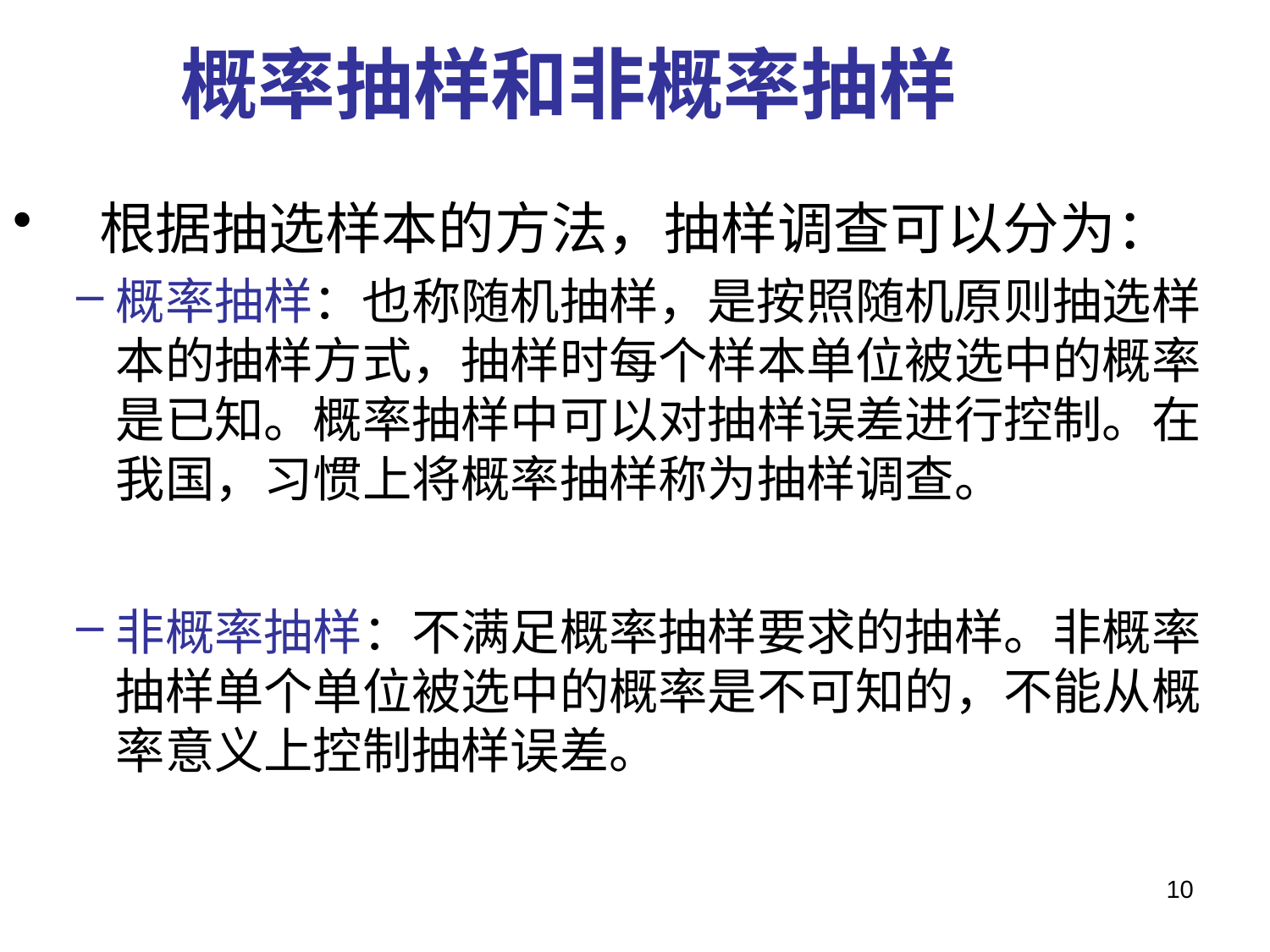

# 概率抽样和非概率抽样
  根据抽选样本的方法，抽样调查可以分为：
概率抽样：也称随机抽样，是按照随机原则抽选样本的抽样方式，抽样时每个样本单位被选中的概率是已知。概率抽样中可以对抽样误差进行控制。在我国，习惯上将概率抽样称为抽样调查。

非概率抽样：不满足概率抽样要求的抽样。非概率抽样单个单位被选中的概率是不可知的，不能从概率意义上控制抽样误差。
10